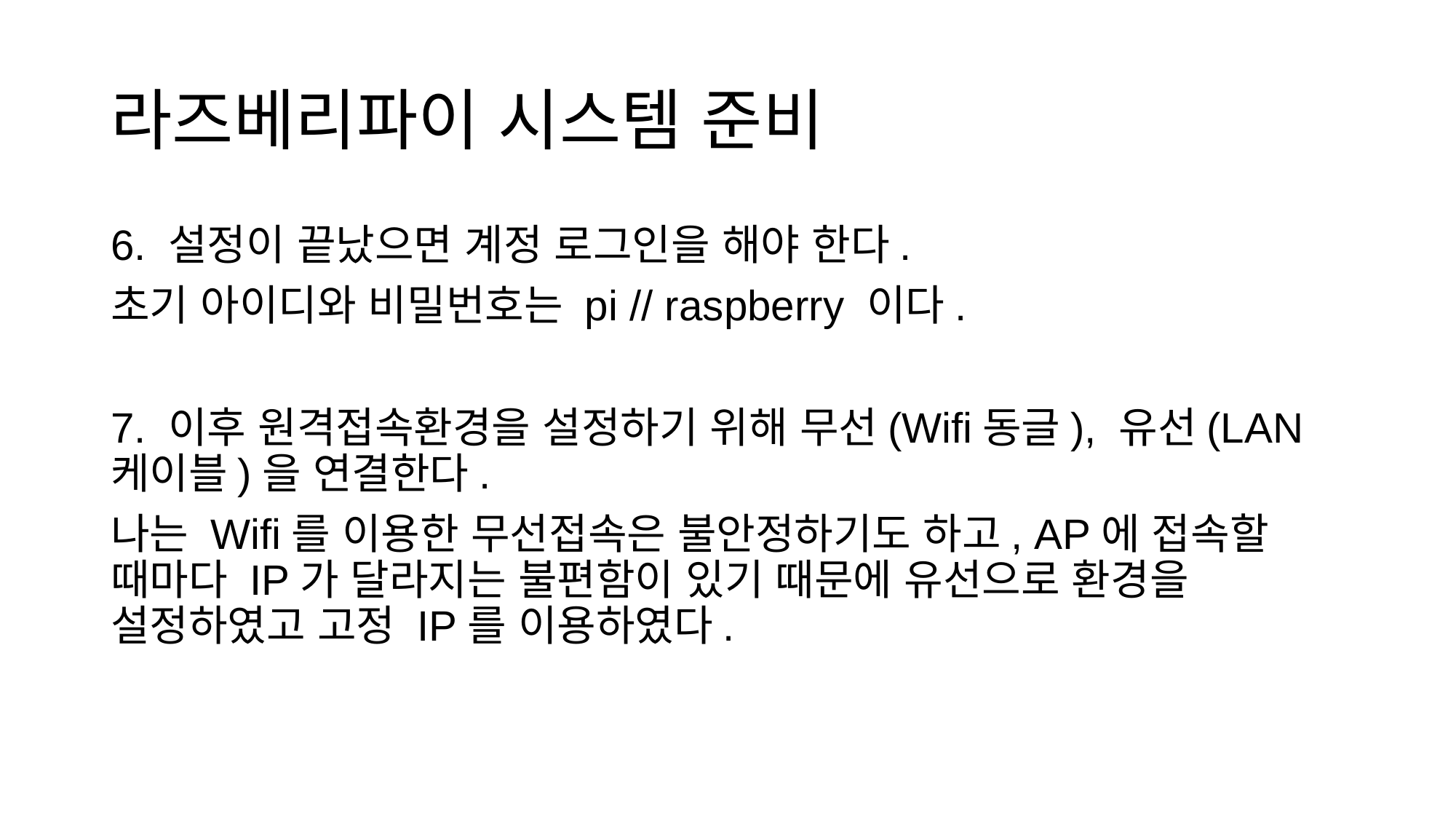

# 라즈베리파이 시스템 준비
6. 설정이 끝났으면 계정 로그인을 해야 한다.
초기 아이디와 비밀번호는 pi // raspberry 이다.

7. 이후 원격접속환경을 설정하기 위해 무선(Wifi동글), 유선(LAN 케이블)을 연결한다.
나는 Wifi를 이용한 무선접속은 불안정하기도 하고, AP에 접속할 때마다 IP가 달라지는 불편함이 있기 때문에 유선으로 환경을 설정하였고 고정 IP를 이용하였다.